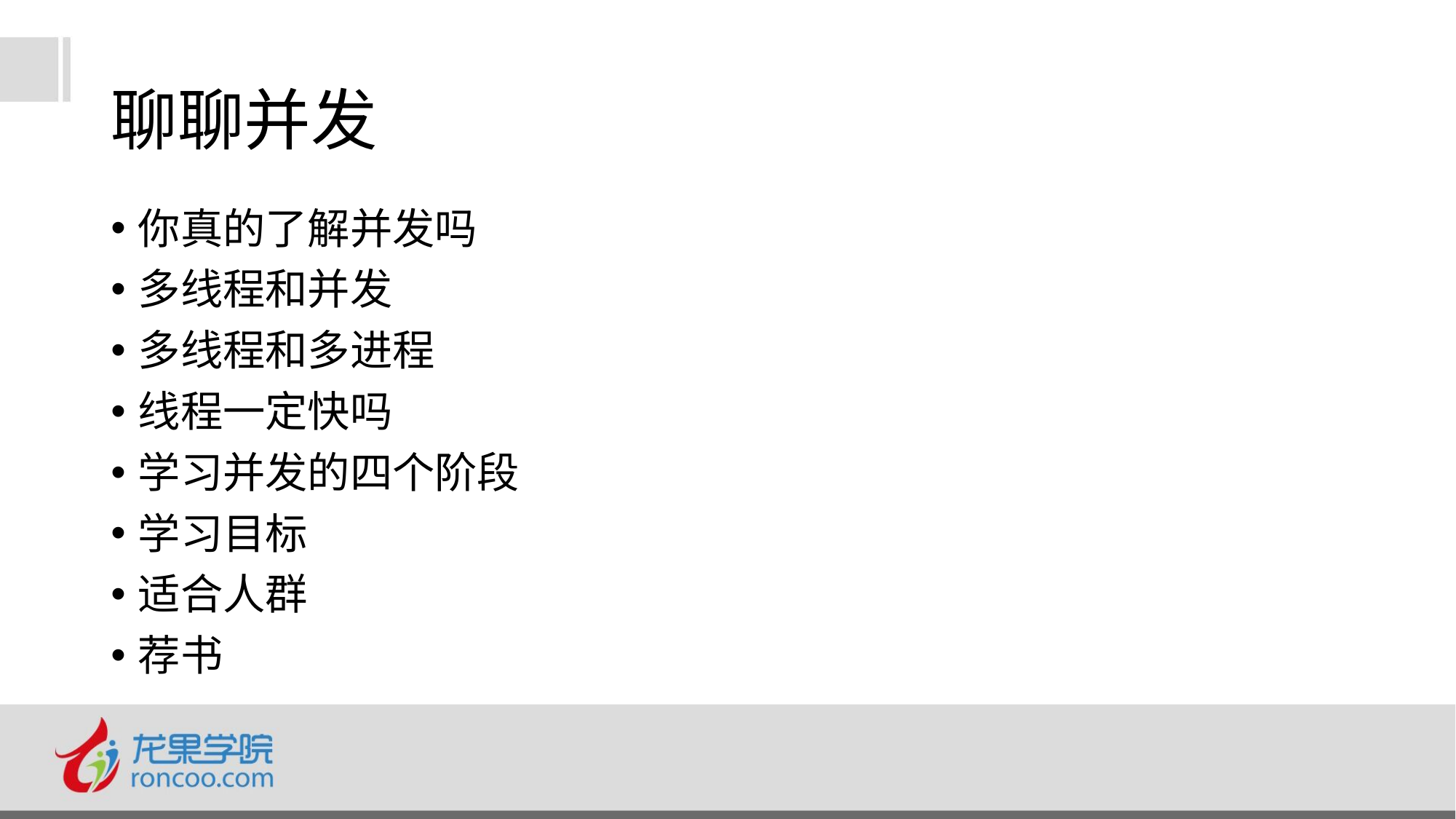

# 聊聊并发
你真的了解并发吗
多线程和并发
多线程和多进程
线程一定快吗
学习并发的四个阶段
学习目标
适合人群
荐书